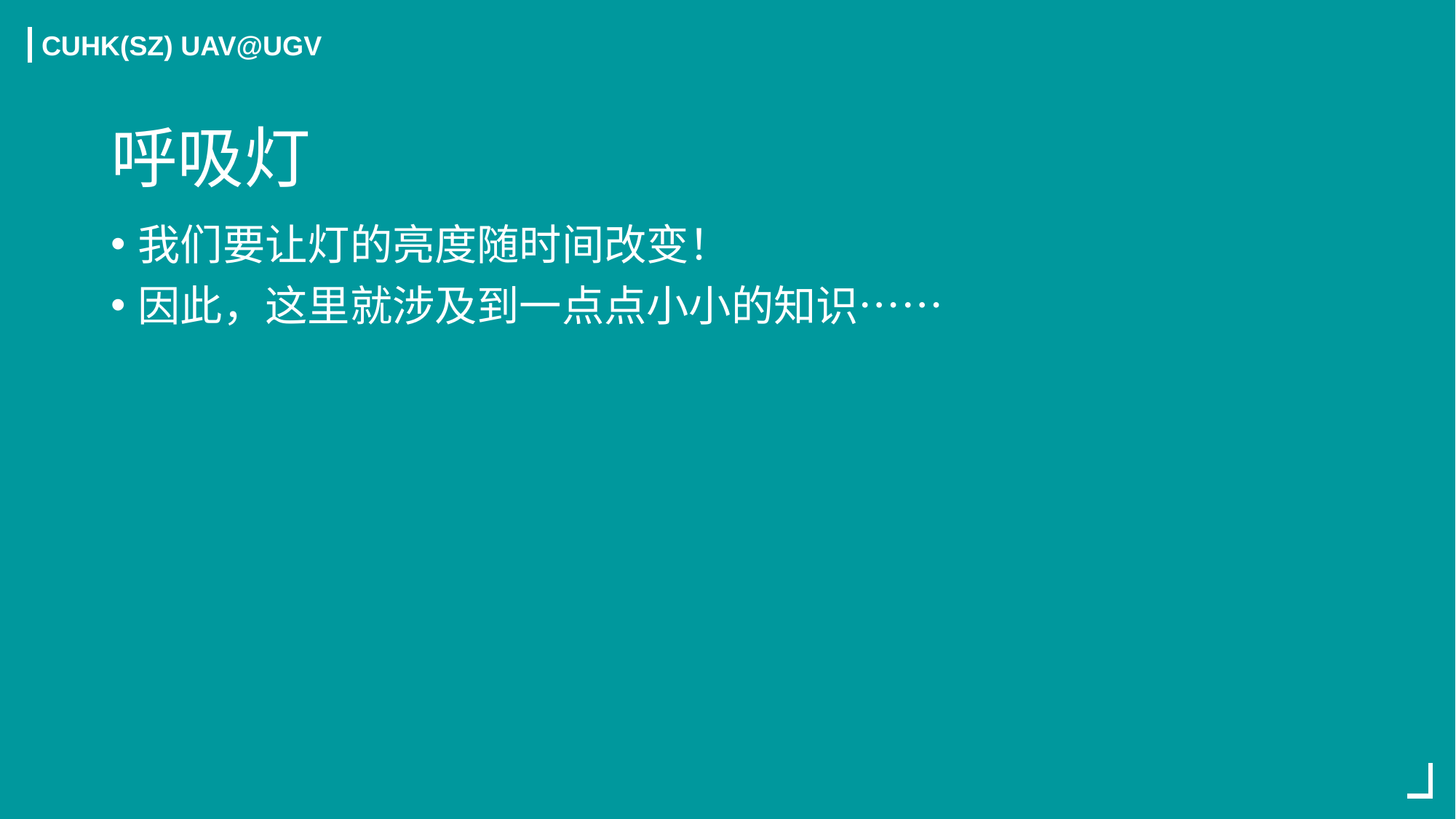

# 呼吸灯
我们要让灯的亮度随时间改变！
因此，这里就涉及到一点点小小的知识……